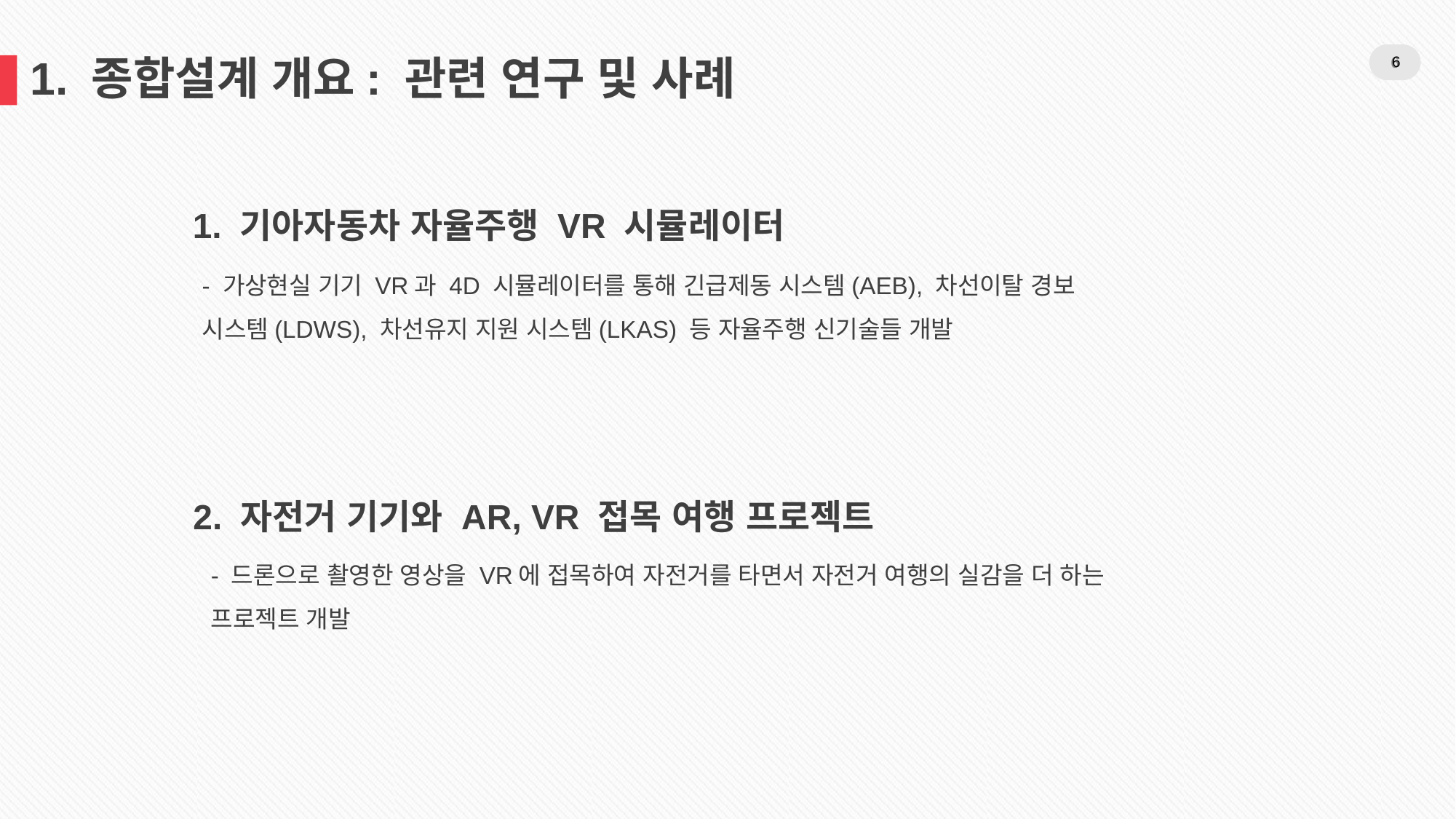

6
6
1. 종합설계 개요: 관련 연구 및 사례
1. 기아자동차 자율주행 VR 시뮬레이터
- 가상현실 기기 VR과 4D 시뮬레이터를 통해 긴급제동 시스템(AEB), 차선이탈 경보 시스템(LDWS), 차선유지 지원 시스템(LKAS) 등 자율주행 신기술들 개발
2. 자전거 기기와 AR, VR 접목 여행 프로젝트
- 드론으로 촬영한 영상을 VR에 접목하여 자전거를 타면서 자전거 여행의 실감을 더 하는 프로젝트 개발